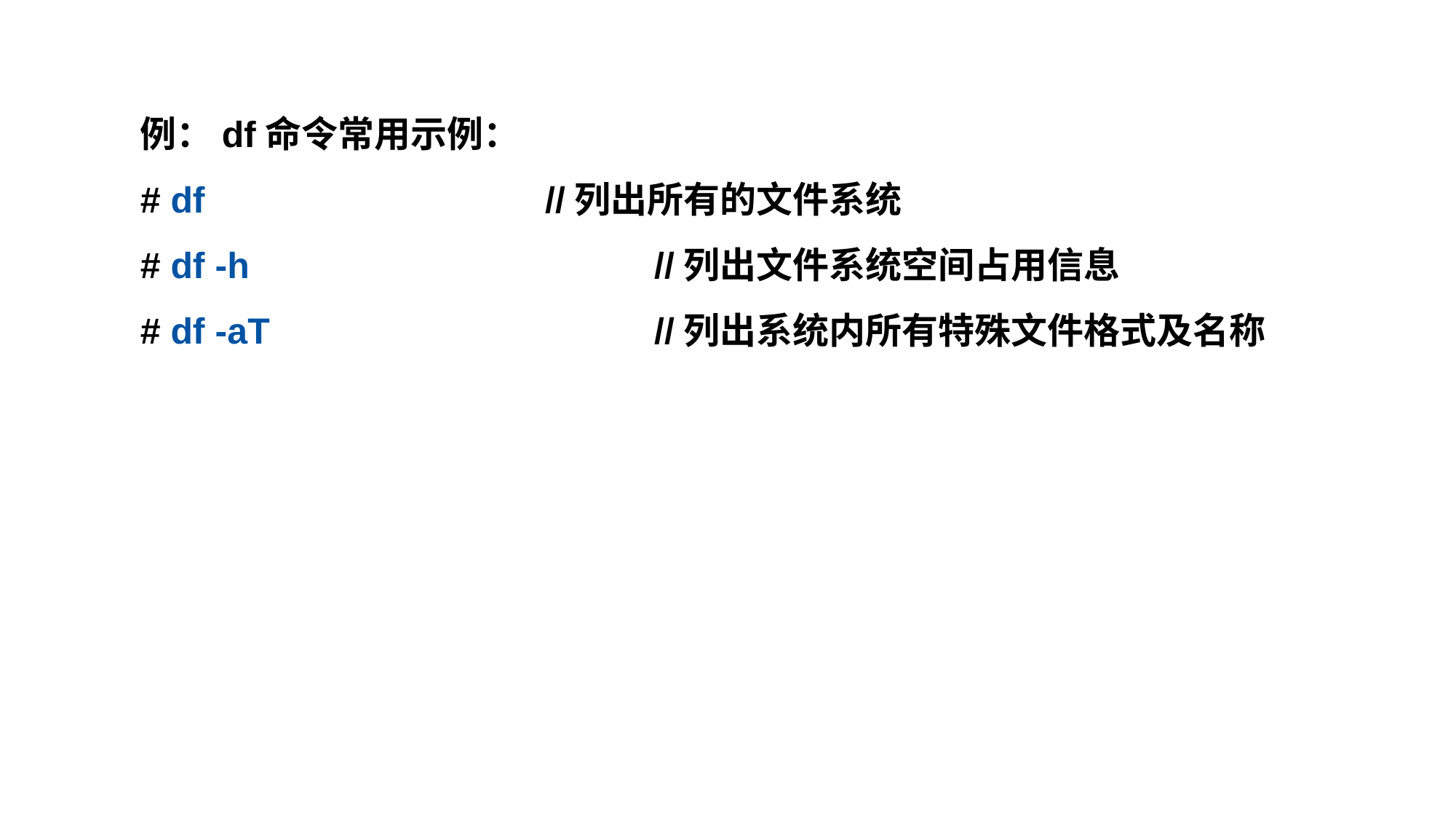

例：df命令常用示例：
# df				//列出所有的文件系统
# df -h				//列出文件系统空间占用信息
# df -aT				//列出系统内所有特殊文件格式及名称
23